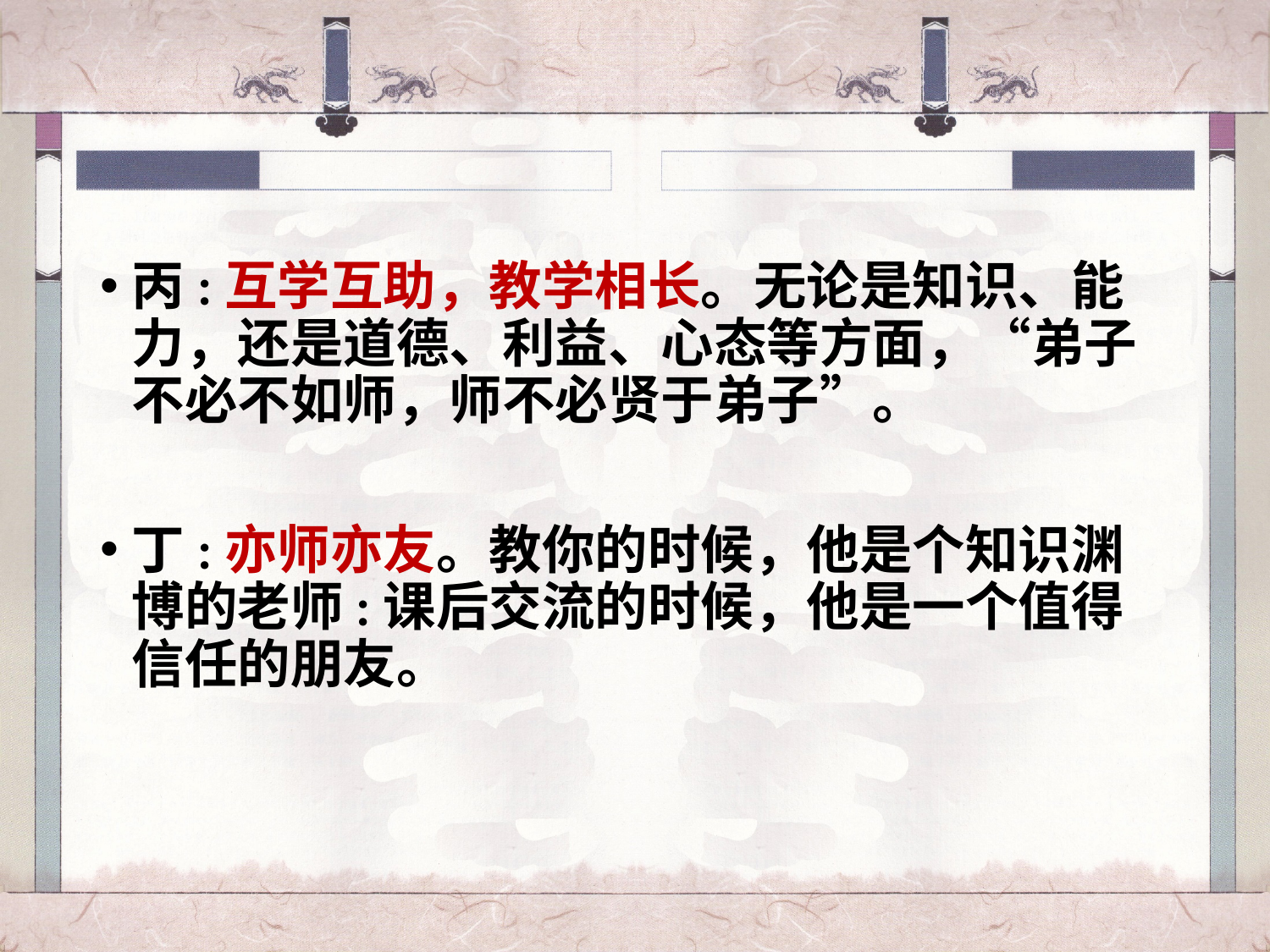

丙:互学互助，教学相长。无论是知识、能力，还是道德、利益、心态等方面，“弟子不必不如师，师不必贤于弟子”。

丁:亦师亦友。教你的时候，他是个知识渊博的老师:课后交流的时候，他是一个值得信任的朋友。